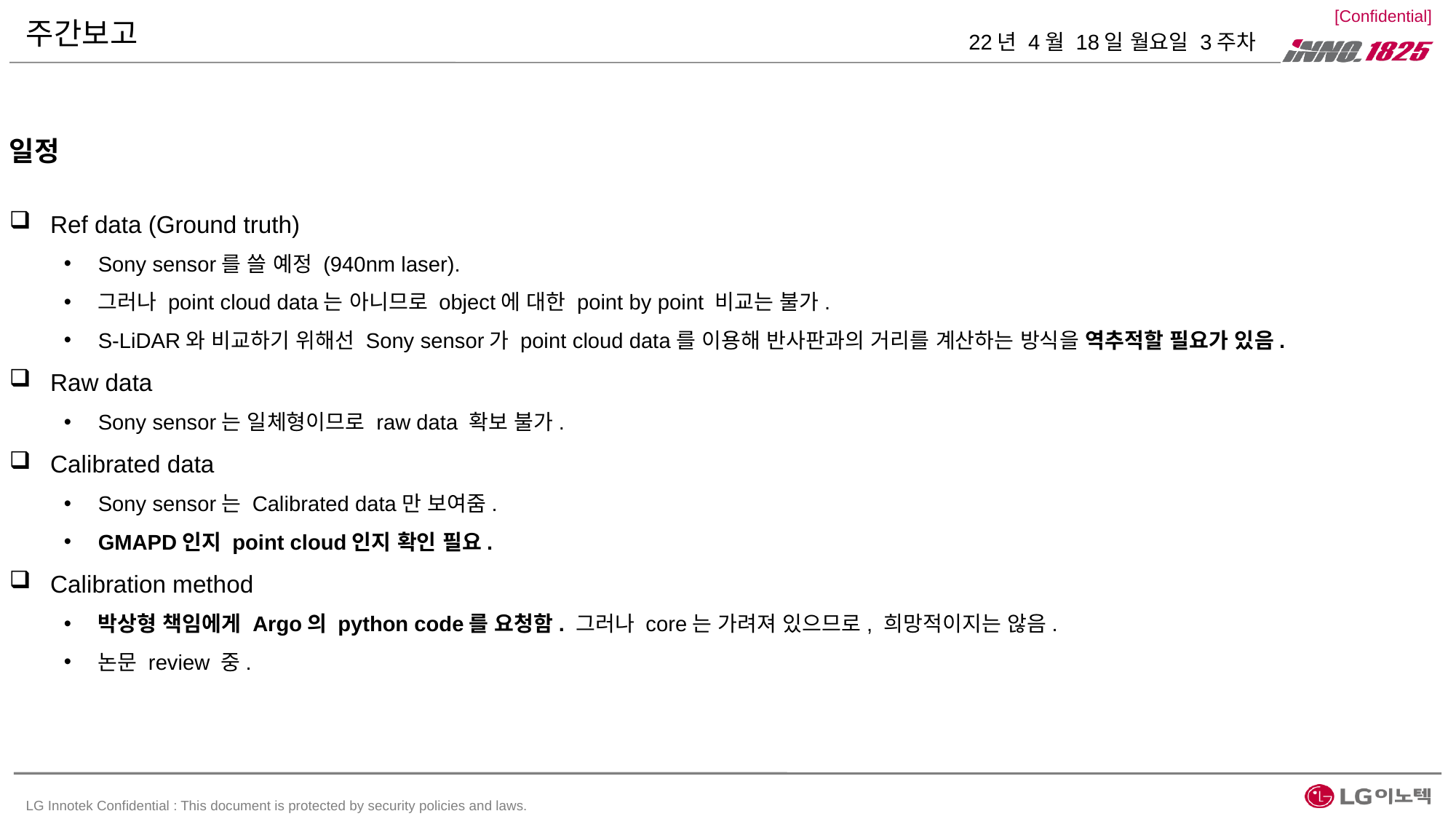

# 주간보고
22년 4월 18일 월요일 3주차
일정

Ref data (Ground truth)
Sony sensor를 쓸 예정 (940nm laser).
그러나 point cloud data는 아니므로 object에 대한 point by point 비교는 불가.
S-LiDAR와 비교하기 위해선 Sony sensor가 point cloud data를 이용해 반사판과의 거리를 계산하는 방식을 역추적할 필요가 있음.
Raw data
Sony sensor는 일체형이므로 raw data 확보 불가.
Calibrated data
Sony sensor는 Calibrated data만 보여줌.
GMAPD인지 point cloud인지 확인 필요.
Calibration method
박상형 책임에게 Argo의 python code를 요청함. 그러나 core는 가려져 있으므로, 희망적이지는 않음.
논문 review 중.